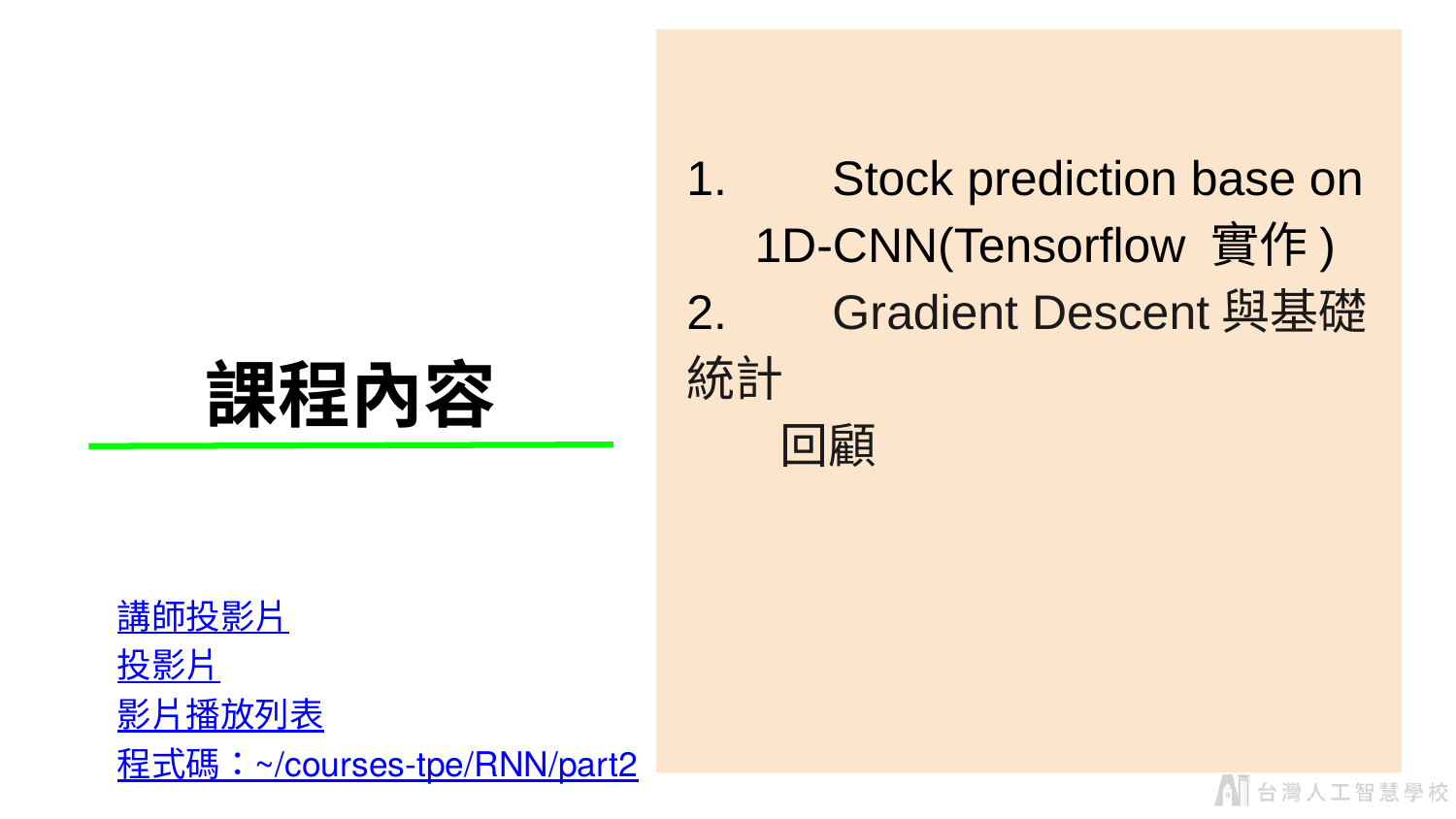

1.	Stock prediction base on
     1D-CNN(Tensorflow 實作)
2.	Gradient Descent與基礎統計
      回顧

課程內容
講師投影片
投影片
影片播放列表
程式碼：~/courses-tpe/RNN/part2